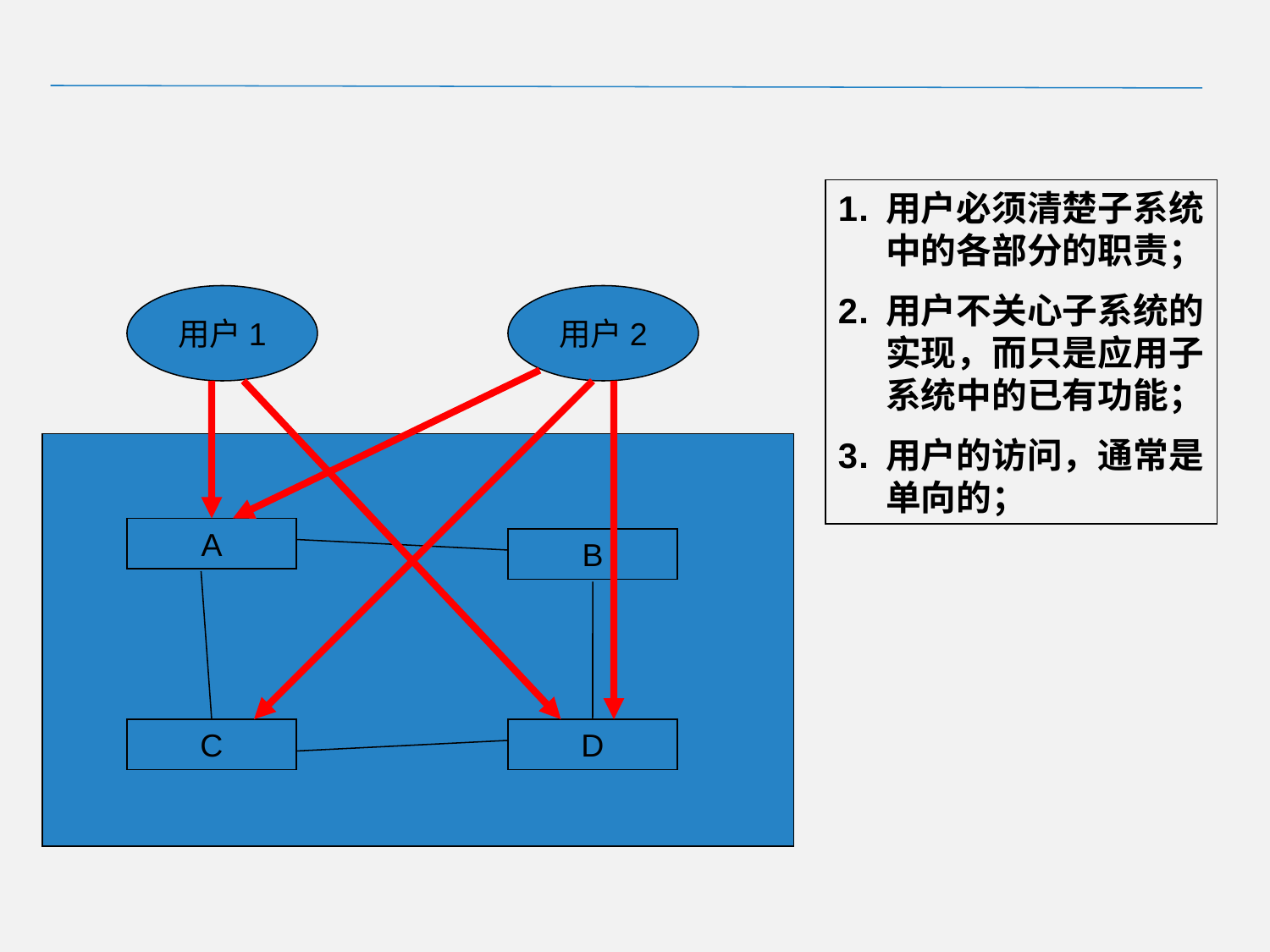

用户必须清楚子系统中的各部分的职责；
用户不关心子系统的实现，而只是应用子系统中的已有功能；
用户的访问，通常是单向的；
用户1
用户2

A
B

C
D